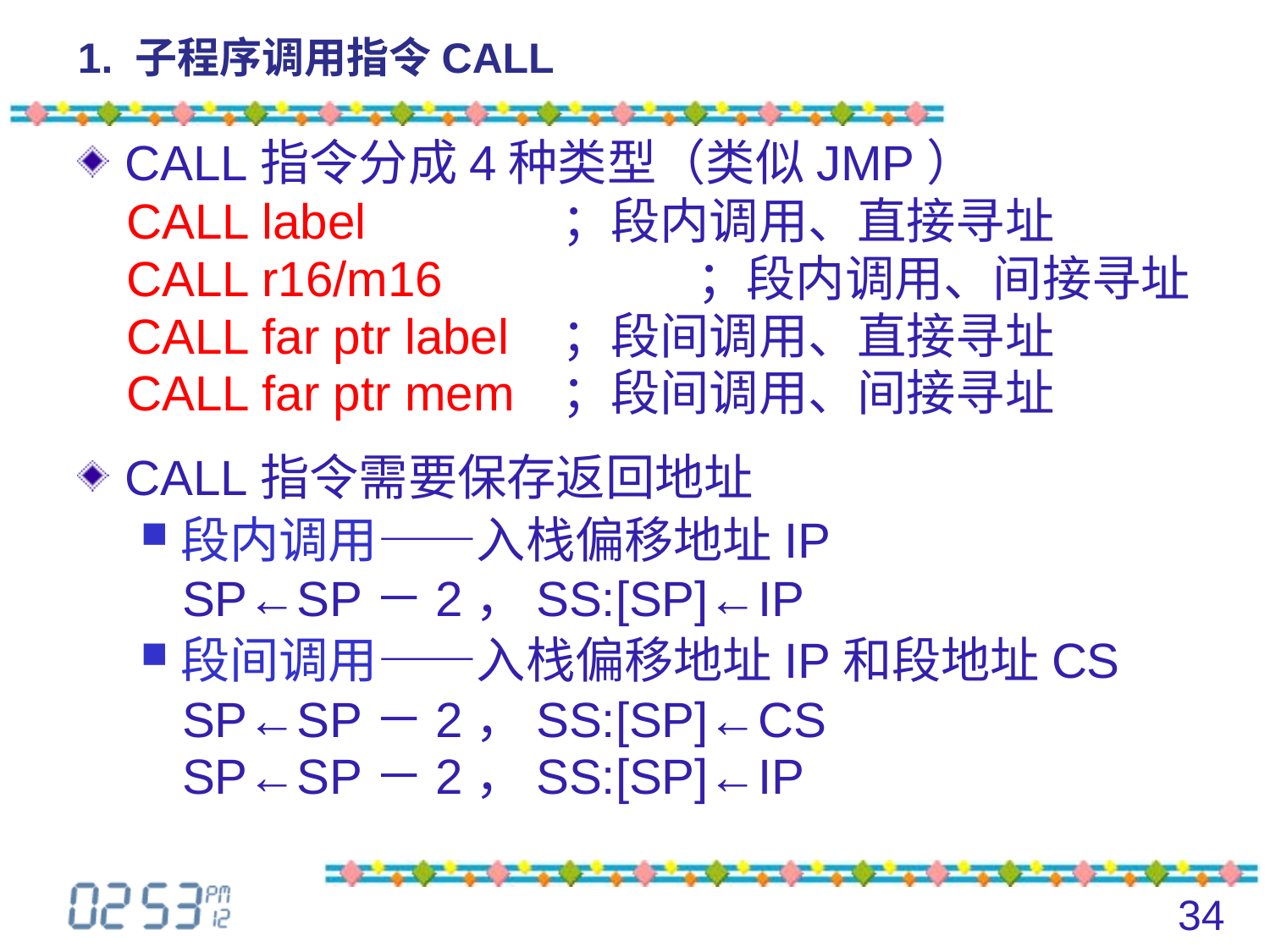

# 1. 子程序调用指令CALL
CALL指令分成4种类型（类似JMP）
CALL label		；段内调用、直接寻址
CALL r16/m16	         ；段内调用、间接寻址
CALL far ptr label	；段间调用、直接寻址
CALL far ptr mem	；段间调用、间接寻址
CALL指令需要保存返回地址
段内调用——入栈偏移地址IP
   SP←SP－2，SS:[SP]←IP
段间调用——入栈偏移地址IP和段地址CS
   SP←SP－2，SS:[SP]←CS
   SP←SP－2，SS:[SP]←IP